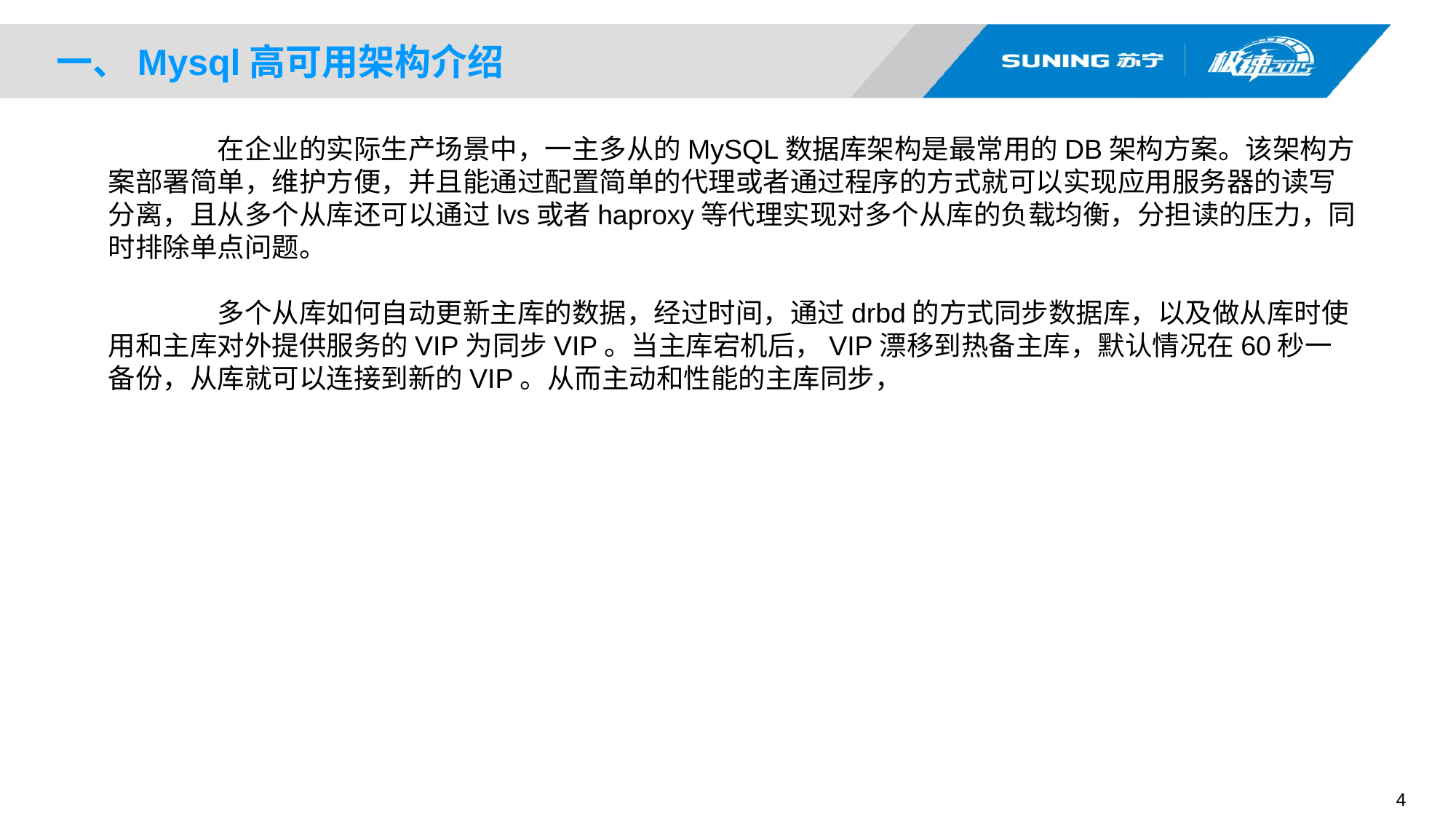

# 一、Mysql高可用架构介绍
	在企业的实际生产场景中，一主多从的MySQL数据库架构是最常用的DB架构方案。该架构方案部署简单，维护方便，并且能通过配置简单的代理或者通过程序的方式就可以实现应用服务器的读写分离，且从多个从库还可以通过lvs或者haproxy等代理实现对多个从库的负载均衡，分担读的压力，同时排除单点问题。

	多个从库如何自动更新主库的数据，经过时间，通过drbd的方式同步数据库，以及做从库时使用和主库对外提供服务的VIP为同步VIP。当主库宕机后，VIP漂移到热备主库，默认情况在60秒一备份，从库就可以连接到新的VIP。从而主动和性能的主库同步，